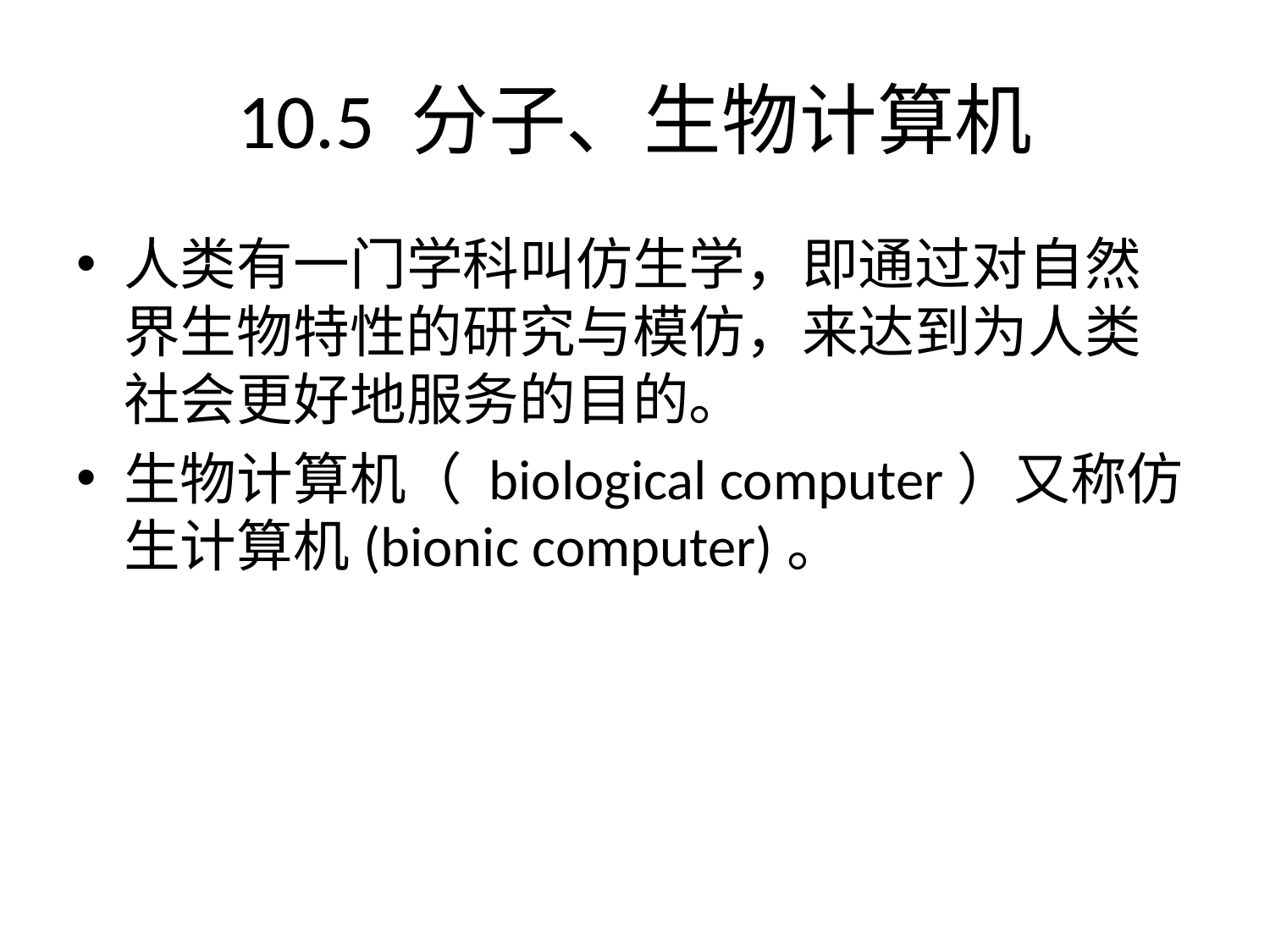

# 10.5 分子、生物计算机
人类有一门学科叫仿生学，即通过对自然界生物特性的研究与模仿，来达到为人类社会更好地服务的目的。
生物计算机（ biological computer）又称仿生计算机(bionic computer)。